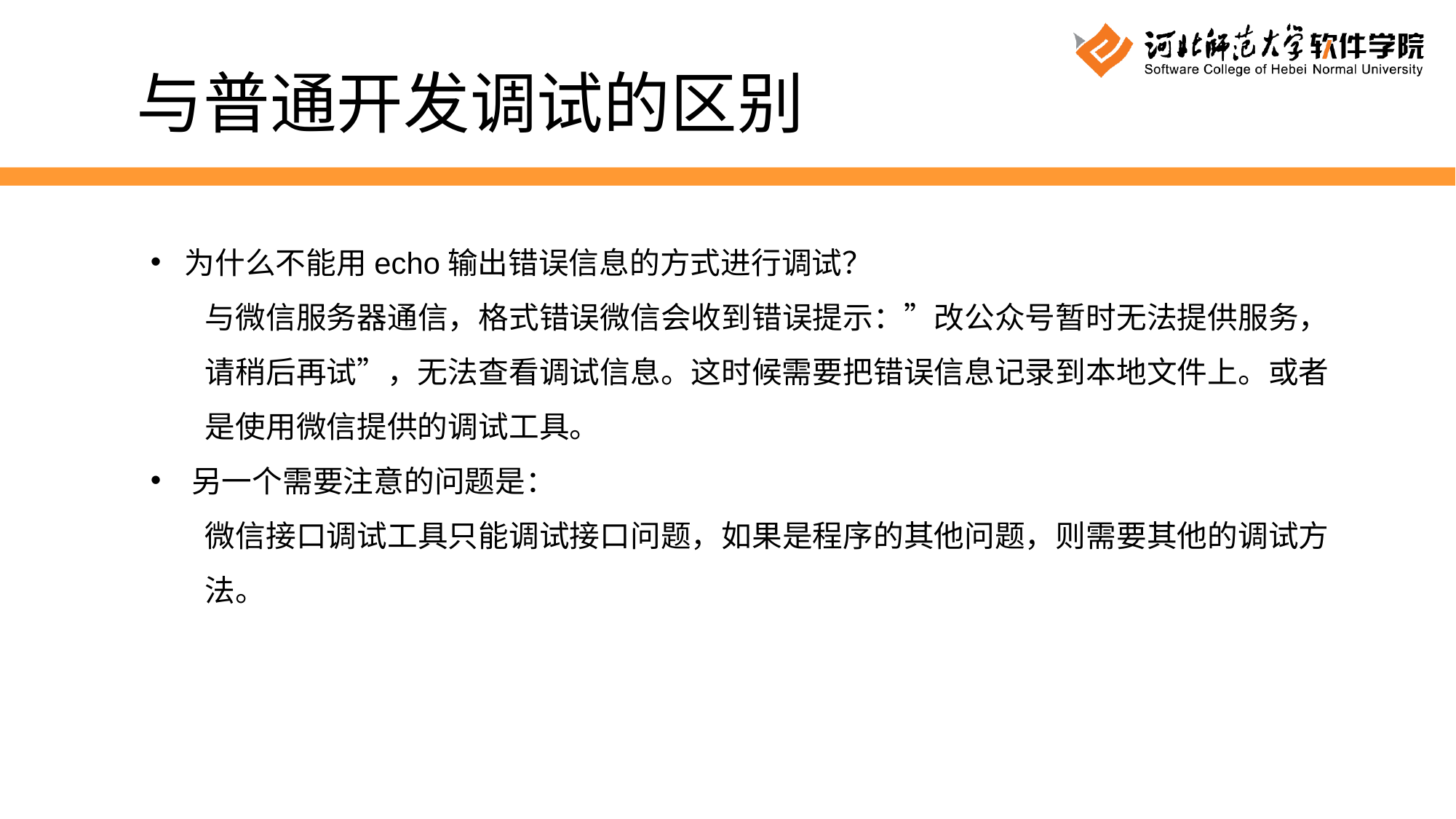

与普通开发调试的区别
为什么不能用echo输出错误信息的方式进行调试？
与微信服务器通信，格式错误微信会收到错误提示：”改公众号暂时无法提供服务，请稍后再试”，无法查看调试信息。这时候需要把错误信息记录到本地文件上。或者是使用微信提供的调试工具。
另一个需要注意的问题是：
微信接口调试工具只能调试接口问题，如果是程序的其他问题，则需要其他的调试方法。